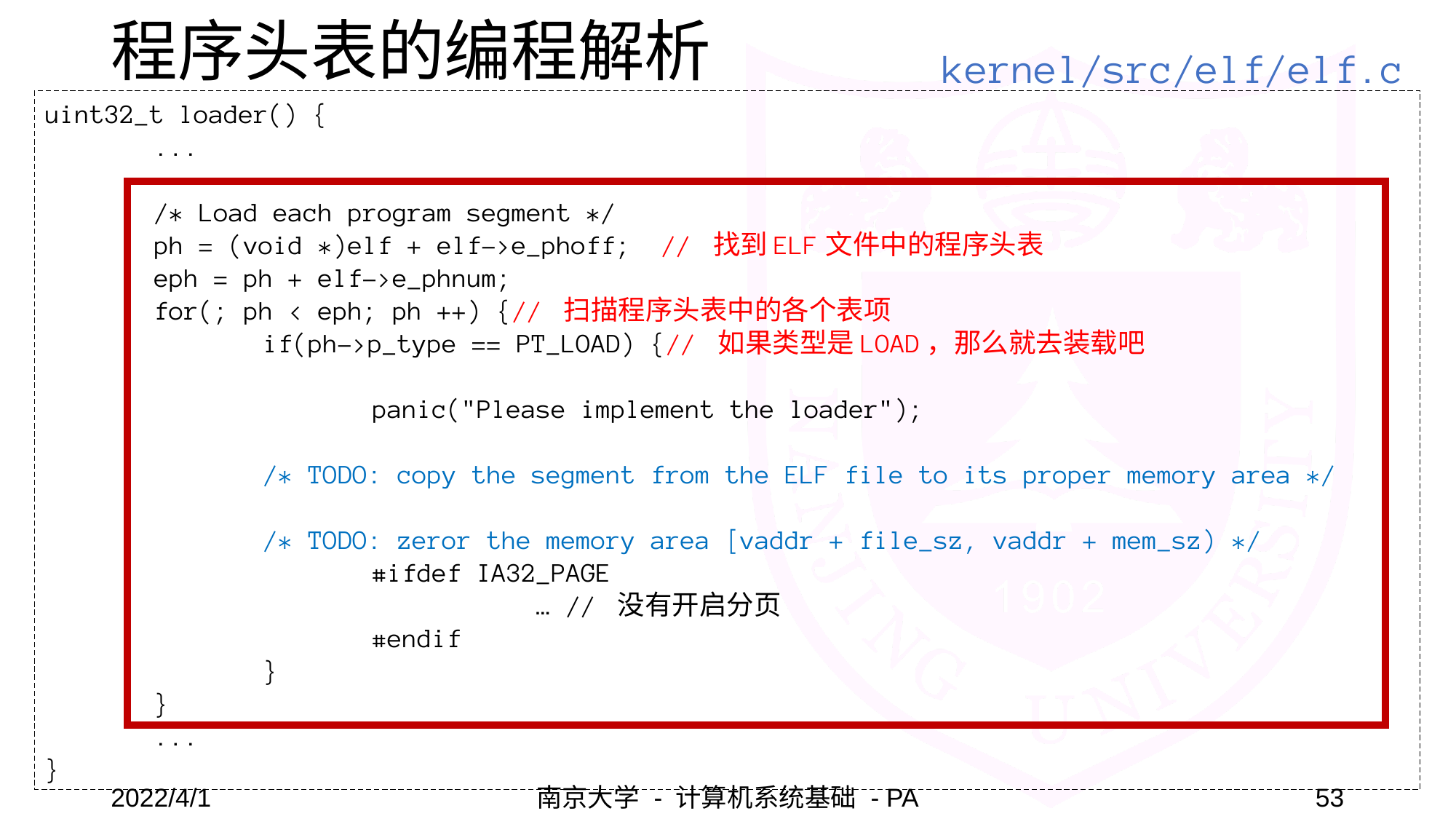

# 程序头表的编程解析
kernel/src/elf/elf.c
uint32_t loader() {
	...

	/* Load each program segment */
	ph = (void *)elf + elf->e_phoff;  // 找到ELF文件中的程序头表
	eph = ph + elf->e_phnum;
	for(; ph < eph; ph ++) {// 扫描程序头表中的各个表项
		if(ph->p_type == PT_LOAD) {// 如果类型是LOAD，那么就去装载吧

			panic("Please implement the loader");

		/* TODO: copy the segment from the ELF file to its proper memory area */

		/* TODO: zeror the memory area [vaddr + file_sz, vaddr + mem_sz) */
			#ifdef IA32_PAGE
				… // 没有开启分页
			#endif
		}
	}
	...
}

2022/4/1
南京大学 - 计算机系统基础 - PA
53